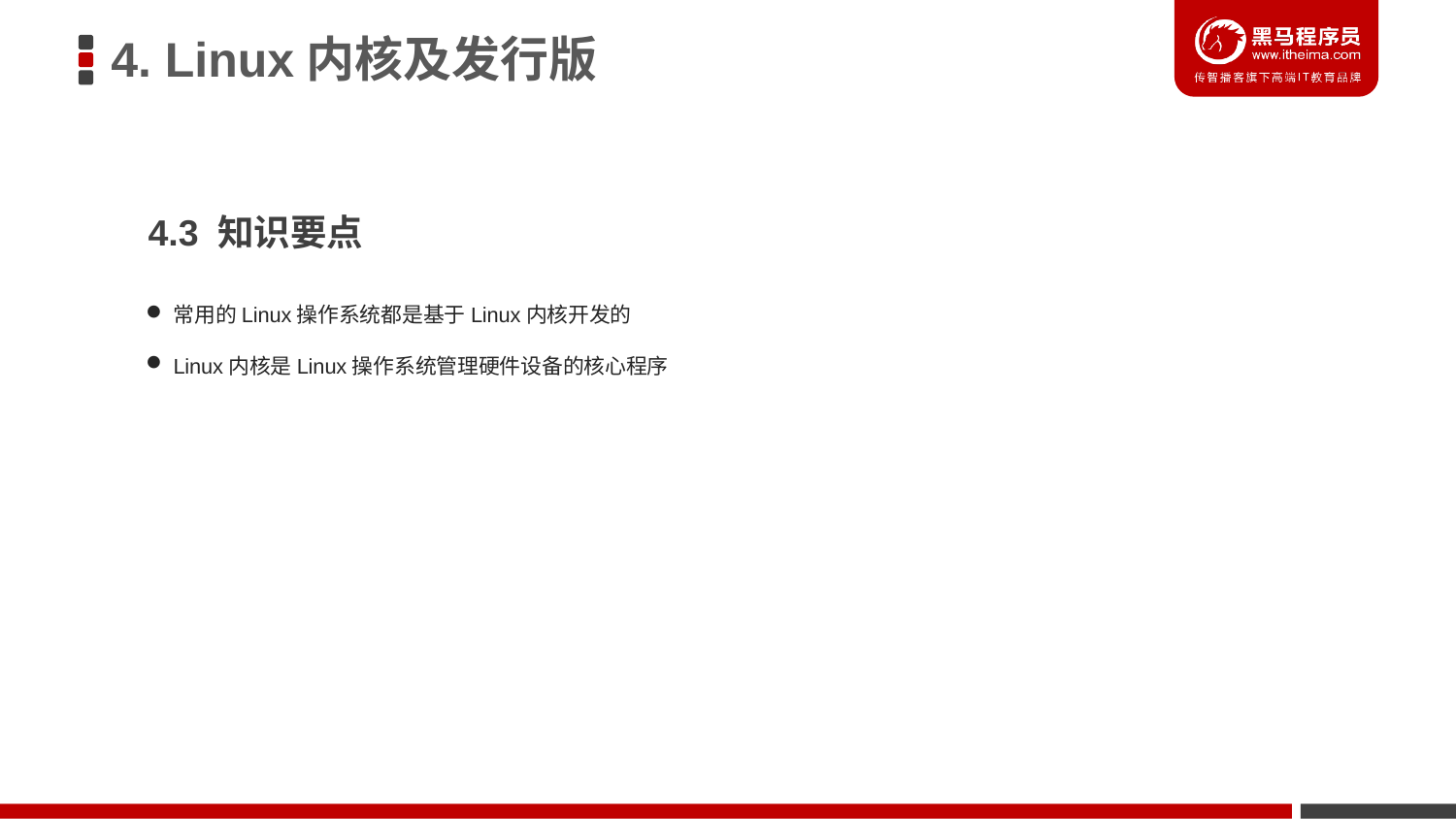

4. Linux内核及发行版
4.3 知识要点
常用的Linux操作系统都是基于Linux内核开发的

Linux内核是Linux操作系统管理硬件设备的核心程序